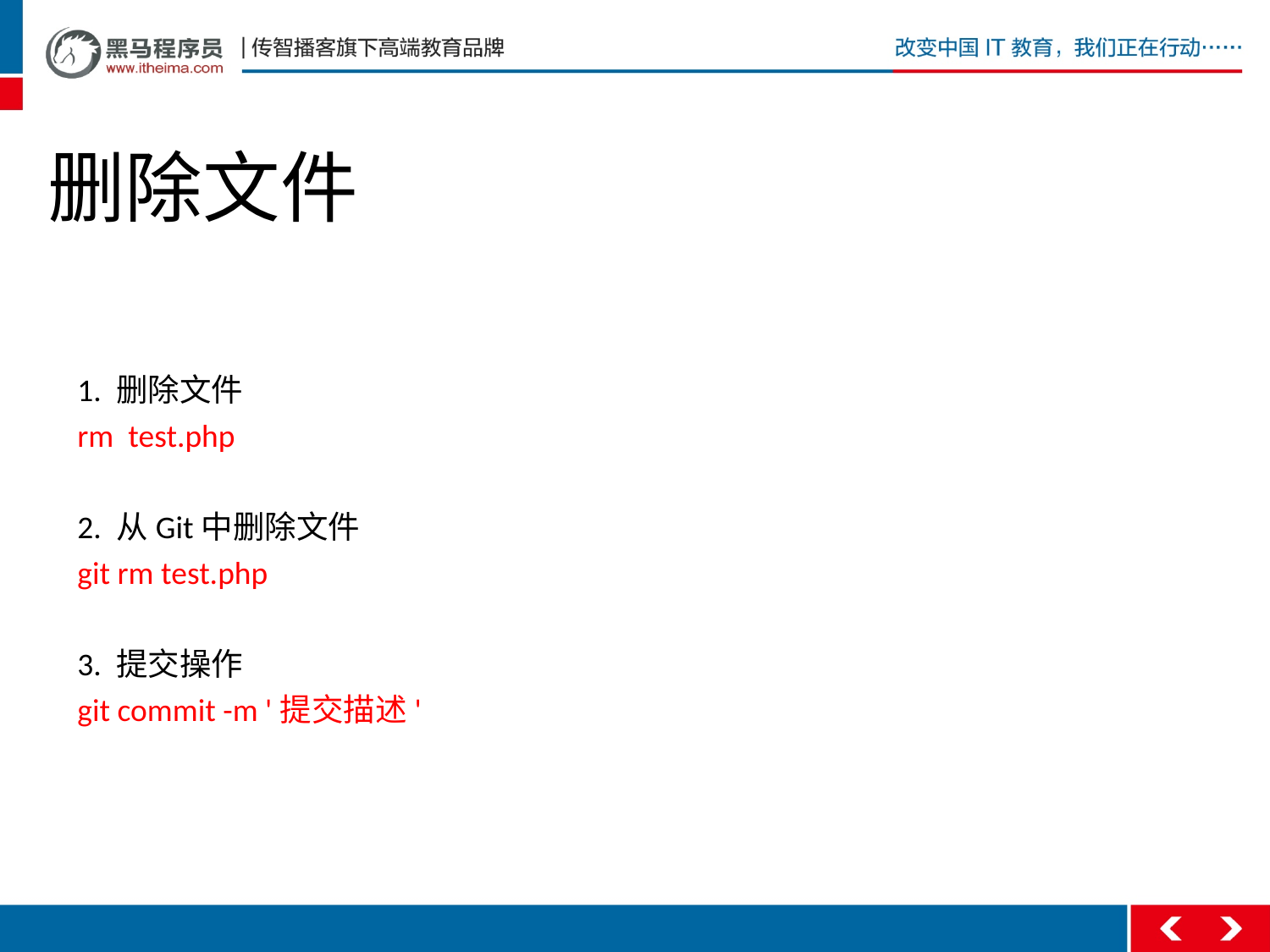

# 删除文件
1. 删除文件
rm  test.php

2. 从Git中删除文件
git rm test.php

3. 提交操作
git commit -m '提交描述'